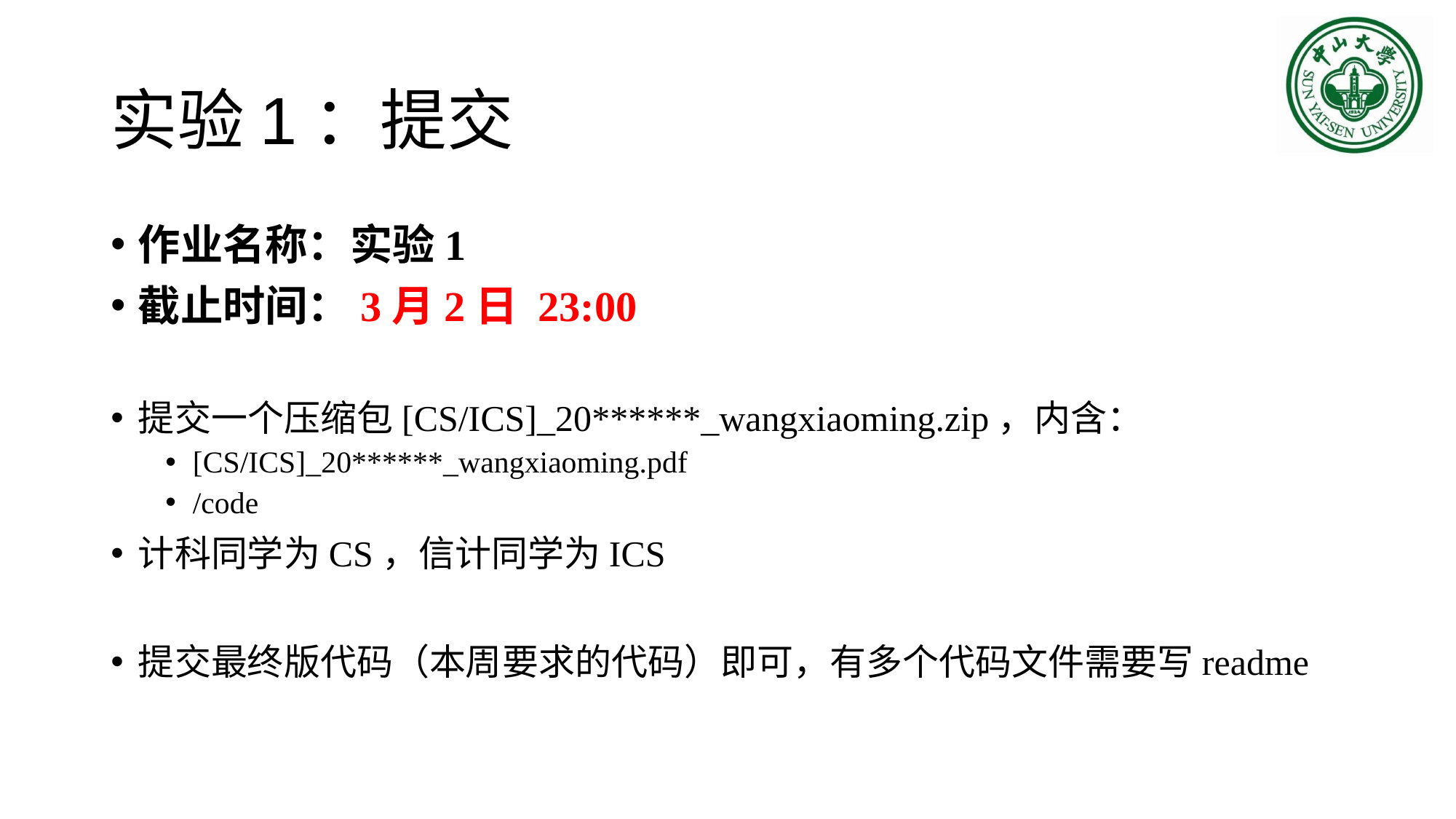

# 实验1：提交
作业名称：实验1
截止时间：3月2日 23:00

提交一个压缩包[CS/ICS]_20******_wangxiaoming.zip，内含：
[CS/ICS]_20******_wangxiaoming.pdf
/code
计科同学为CS，信计同学为ICS

提交最终版代码（本周要求的代码）即可，有多个代码文件需要写readme